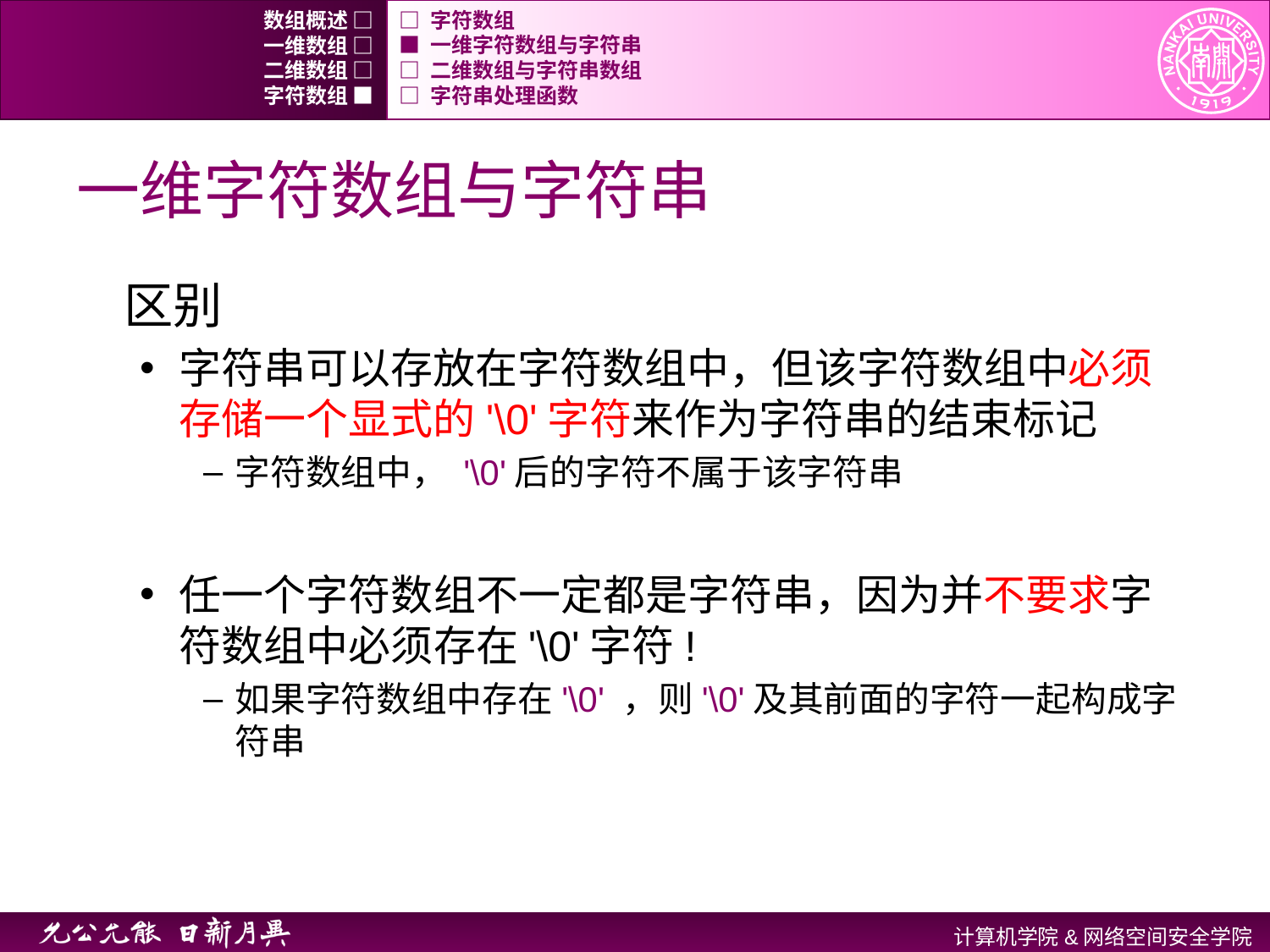

数组概述 □
□ 字符数组
一维数组 □
■ 一维字符数组与字符串
二维数组 □
□ 二维数组与字符串数组
字符数组 ■
□ 字符串处理函数
# 一维字符数组与字符串
区别
字符串可以存放在字符数组中，但该字符数组中必须存储一个显式的'\0'字符来作为字符串的结束标记
字符数组中， '\0'后的字符不属于该字符串

任一个字符数组不一定都是字符串，因为并不要求字符数组中必须存在'\0'字符!
如果字符数组中存在'\0' ，则'\0'及其前面的字符一起构成字符串